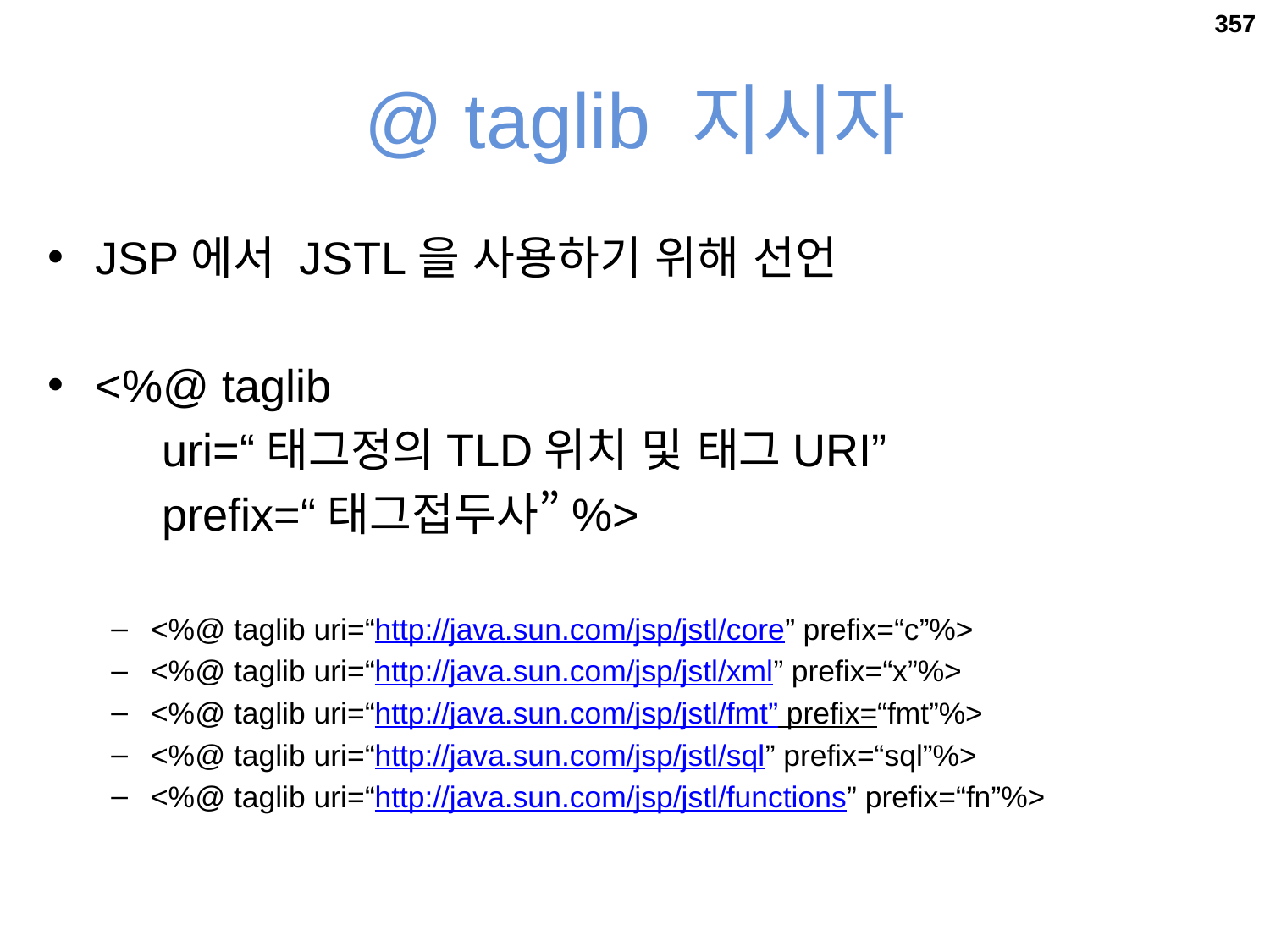

357
# @ taglib 지시자
JSP에서 JSTL을 사용하기 위해 선언

<%@ taglib
         uri=“태그정의TLD위치 및 태그URI”
         prefix=“태그접두사”%>

<%@ taglib uri=“http://java.sun.com/jsp/jstl/core” prefix=“c”%>
<%@ taglib uri=“http://java.sun.com/jsp/jstl/xml” prefix=“x”%>
<%@ taglib uri=“http://java.sun.com/jsp/jstl/fmt” prefix=“fmt”%>
<%@ taglib uri=“http://java.sun.com/jsp/jstl/sql” prefix=“sql”%>
<%@ taglib uri=“http://java.sun.com/jsp/jstl/functions” prefix=“fn”%>